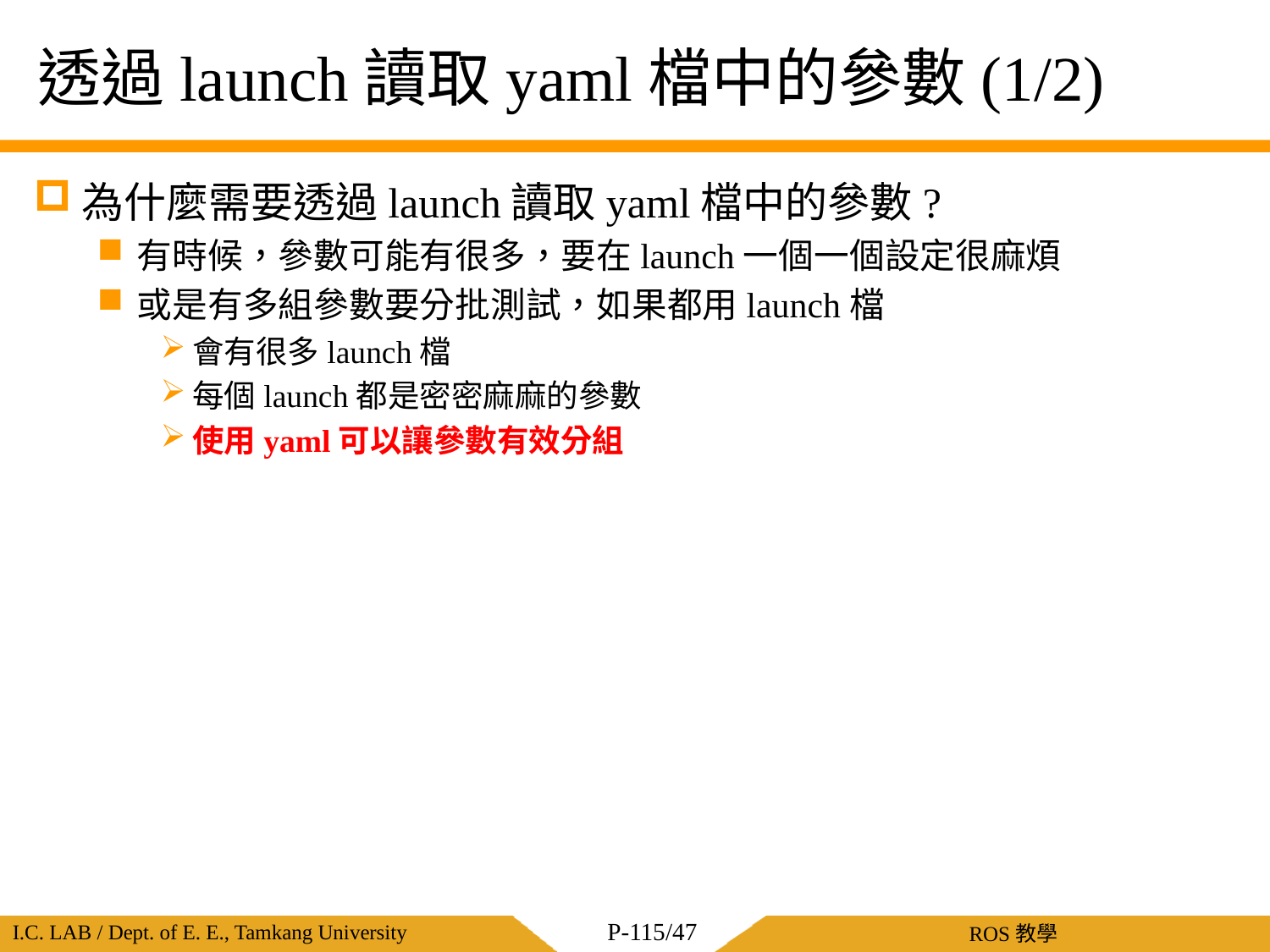

# 透過launch讀取yaml檔中的參數(1/2)
為什麼需要透過launch讀取yaml檔中的參數?
有時候，參數可能有很多，要在launch一個一個設定很麻煩
或是有多組參數要分批測試，如果都用launch檔
會有很多launch檔
每個launch都是密密麻麻的參數
使用yaml可以讓參數有效分組